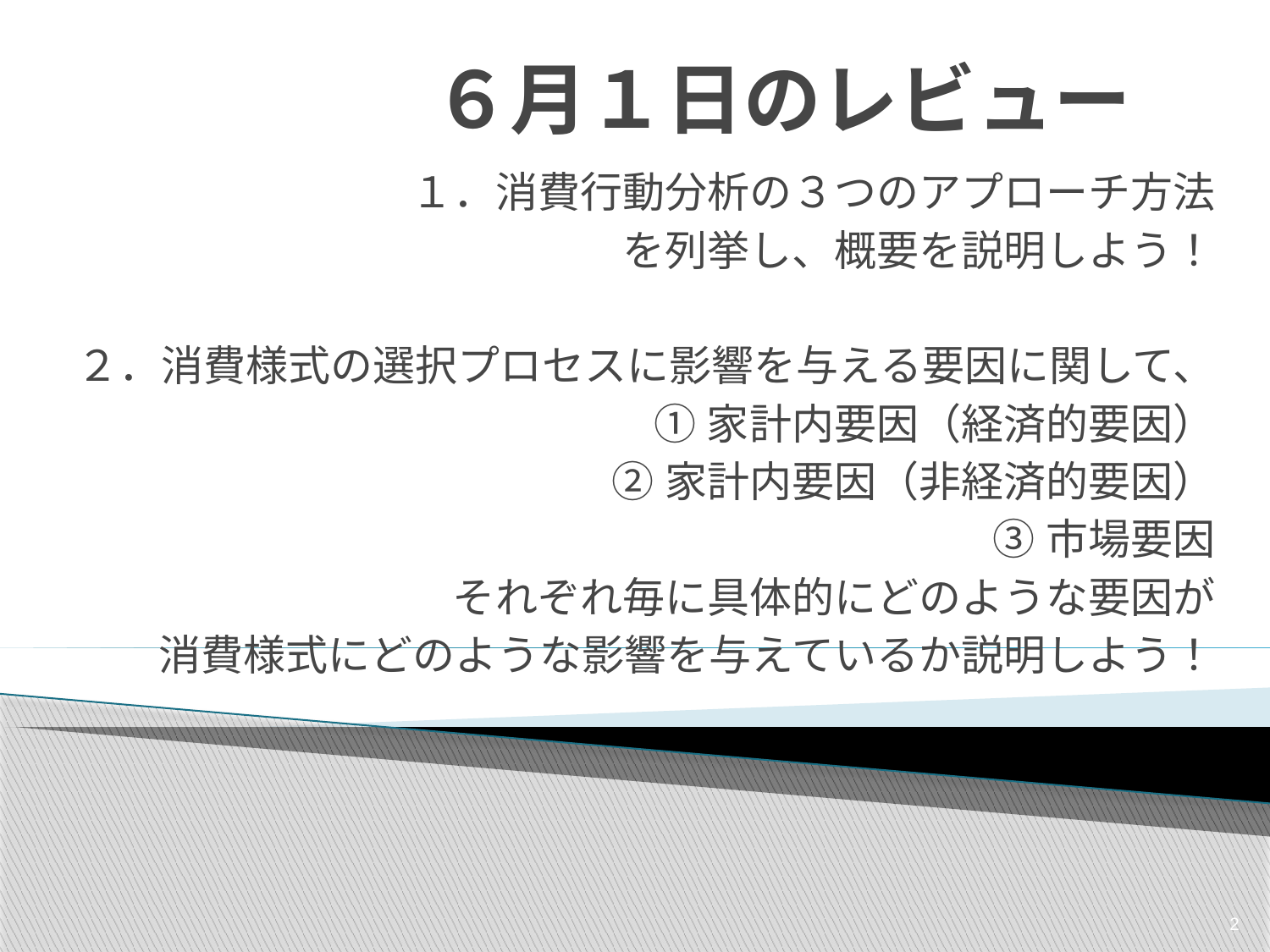

# ６月１日のレビュー

１．消費行動分析の３つのアプローチ方法
を列挙し、概要を説明しよう！

２．消費様式の選択プロセスに影響を与える要因に関して、
①家計内要因（経済的要因）
②家計内要因（非経済的要因）
③市場要因
それぞれ毎に具体的にどのような要因が
消費様式にどのような影響を与えているか説明しよう！

2